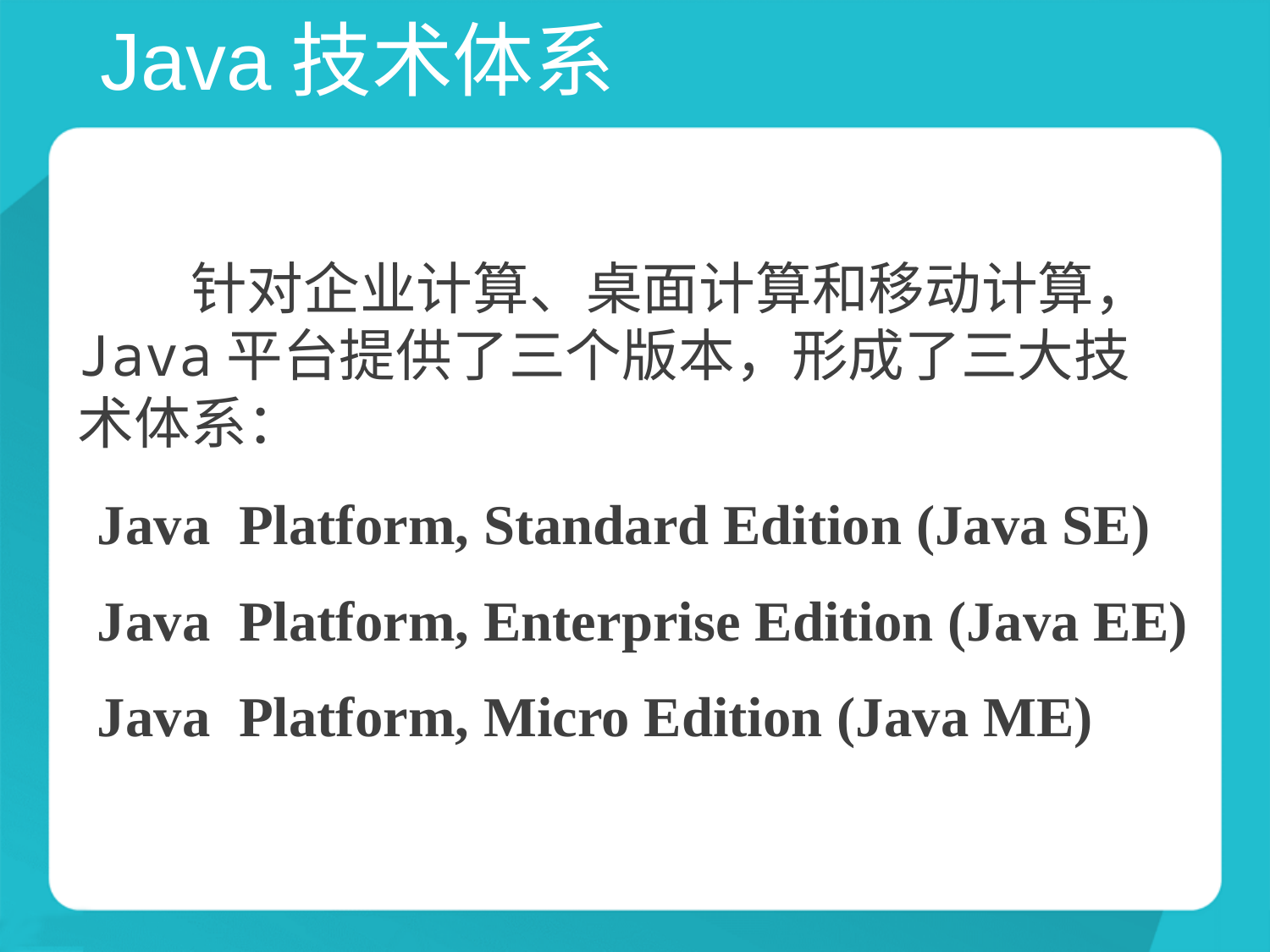

# Java技术体系

　　针对企业计算、桌面计算和移动计算，Java平台提供了三个版本，形成了三大技术体系：
Java  Platform, Standard Edition (Java SE)
Java  Platform, Enterprise Edition (Java EE)
Java  Platform, Micro Edition (Java ME)